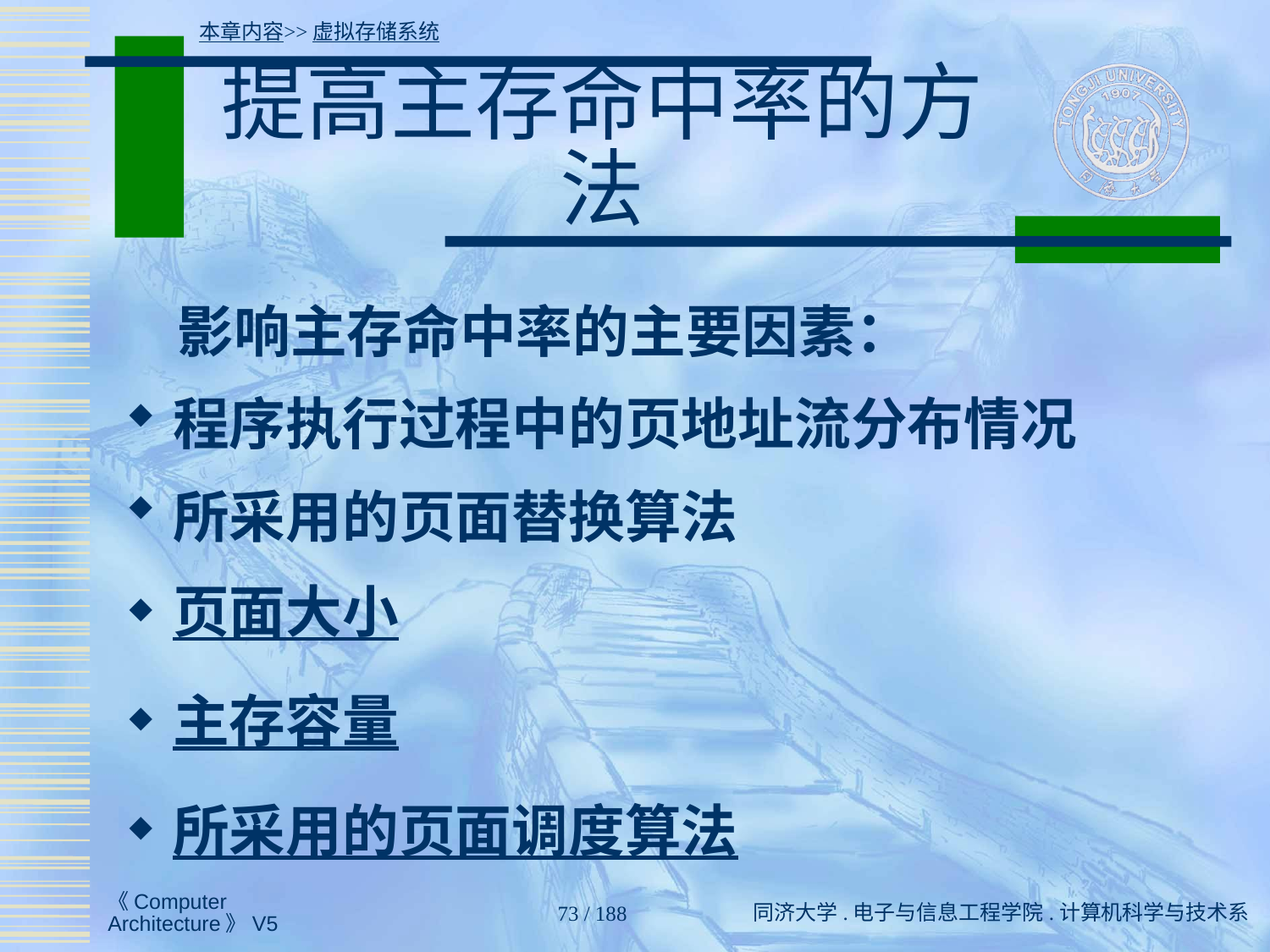

本章内容>>虚拟存储系统
# 提高主存命中率的方法
   影响主存命中率的主要因素：
程序执行过程中的页地址流分布情况
所采用的页面替换算法
页面大小
主存容量
所采用的页面调度算法